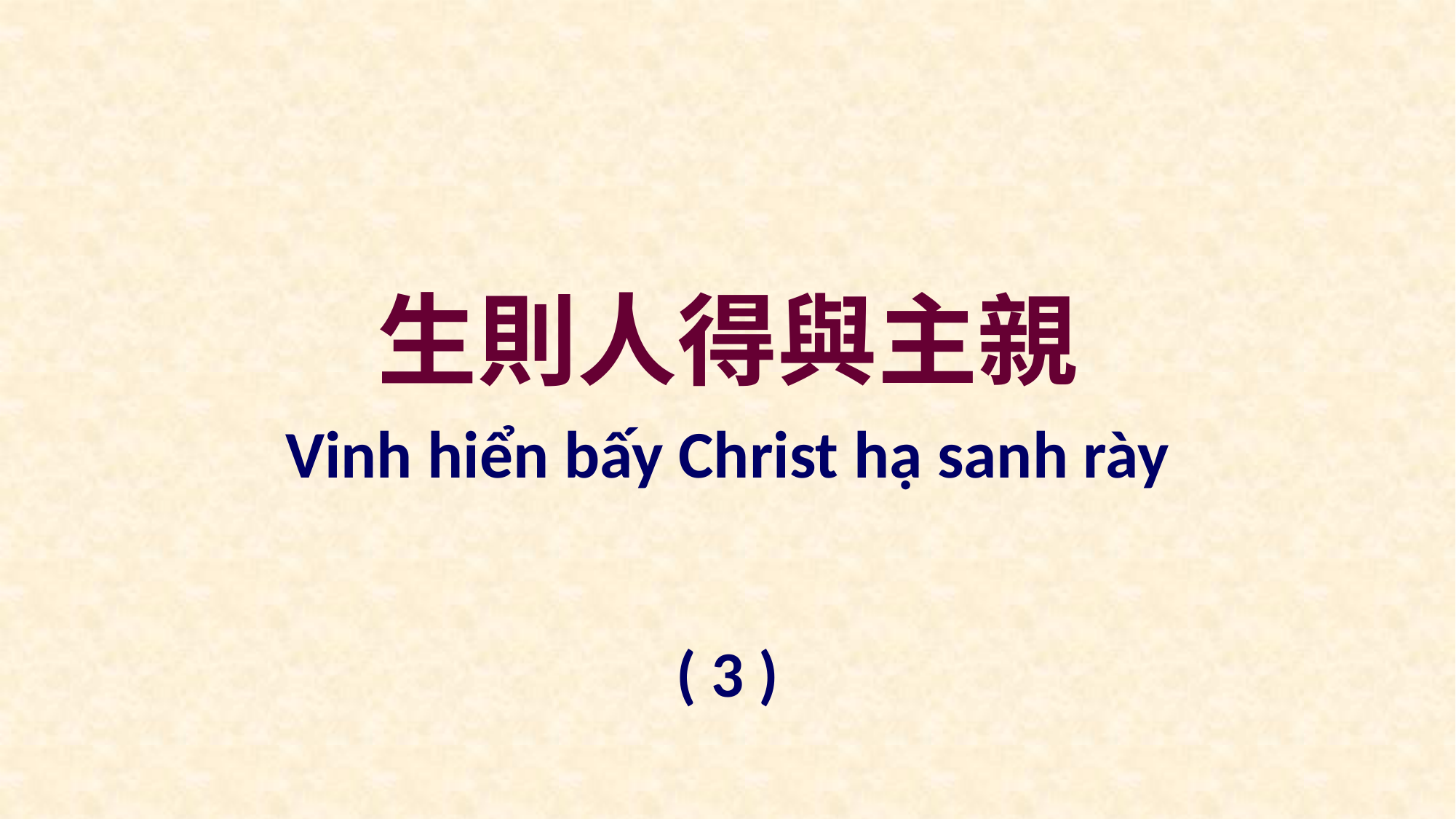

生則人得與主親
Vinh hiển bấy Christ hạ sanh rày
( 3 )